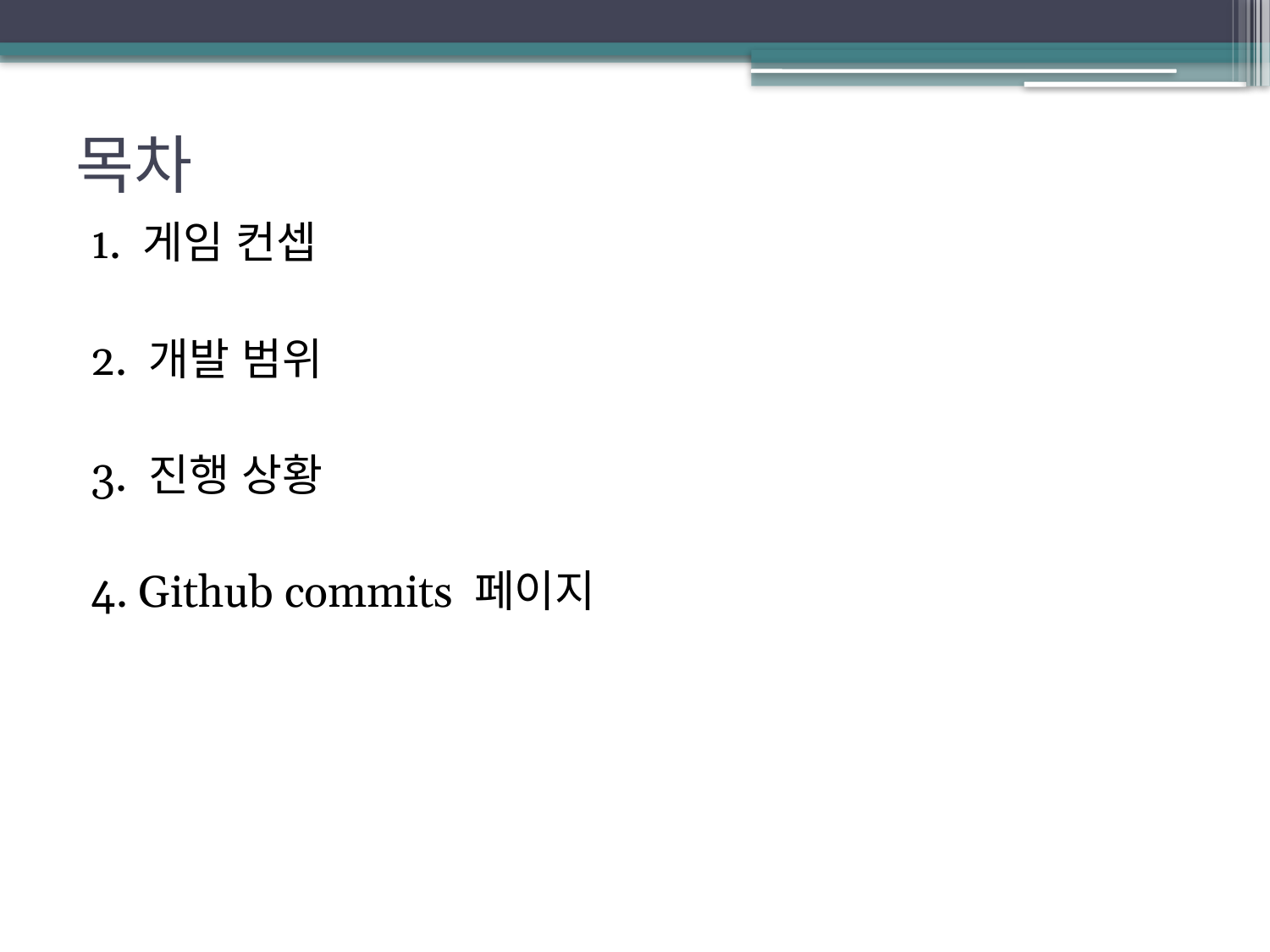

# 목차
1. 게임 컨셉

2. 개발 범위

3. 진행 상황

4. Github commits 페이지